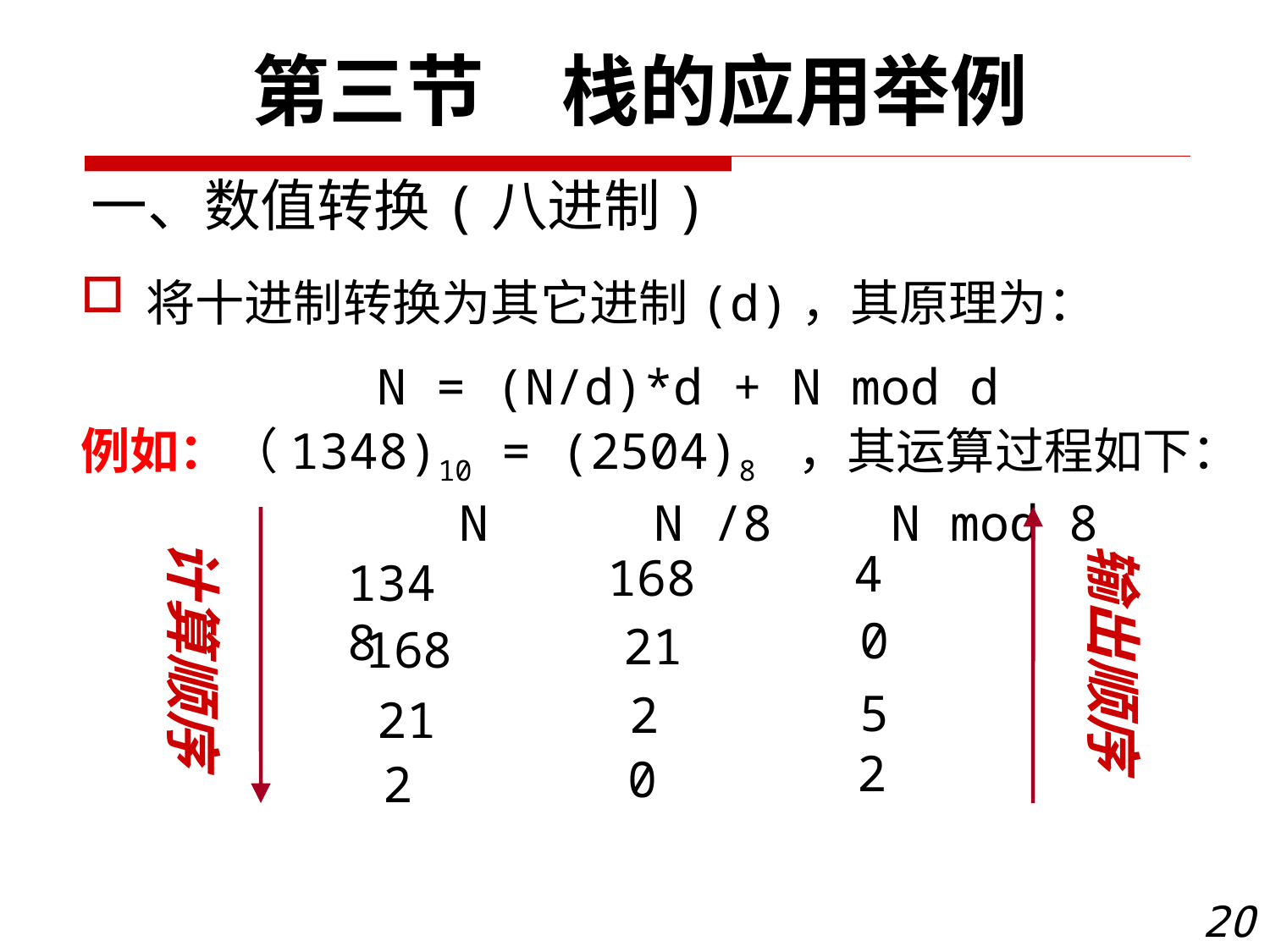

第三节　栈的应用举例
一、数值转换(八进制)
将十进制转换为其它进制(d)，其原理为：
          N = (N/d)*d + N mod d
例如：（1348)10 = (2504)8 ，其运算过程如下：
			  N 		N /8    N mod 8

计算顺序
输出顺序
4
168
1348
0
21
168
5
2
21
2
0
2
20